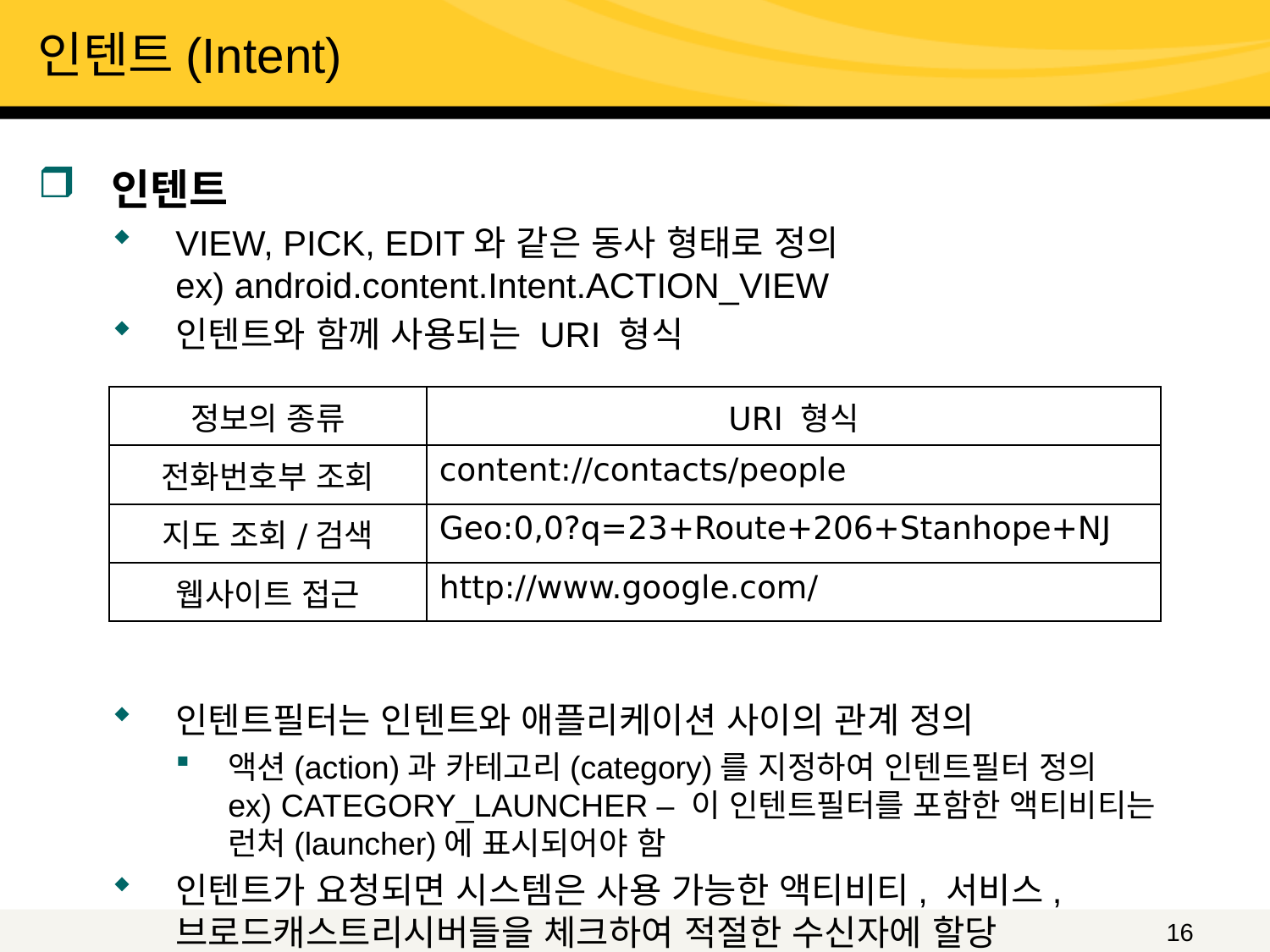

# 인텐트(Intent)
인텐트
VIEW, PICK, EDIT와 같은 동사 형태로 정의
ex) android.content.Intent.ACTION_VIEW
인텐트와 함께 사용되는 URI 형식

인텐트필터는 인텐트와 애플리케이션 사이의 관계 정의
액션(action)과 카테고리(category)를 지정하여 인텐트필터 정의
ex) CATEGORY_LAUNCHER – 이 인텐트필터를 포함한 액티비티는 런처(launcher)에 표시되어야 함
인텐트가 요청되면 시스템은 사용 가능한 액티비티, 서비스, 브로드캐스트리시버들을 체크하여 적절한 수신자에 할당

| 정보의 종류 | URI 형식 |
| --- | --- |
| 전화번호부 조회 | content://contacts/people |
| 지도 조회/검색 | Geo:0,0?q=23+Route+206+Stanhope+NJ |
| 웹사이트 접근 | http://www.google.com/ |
16